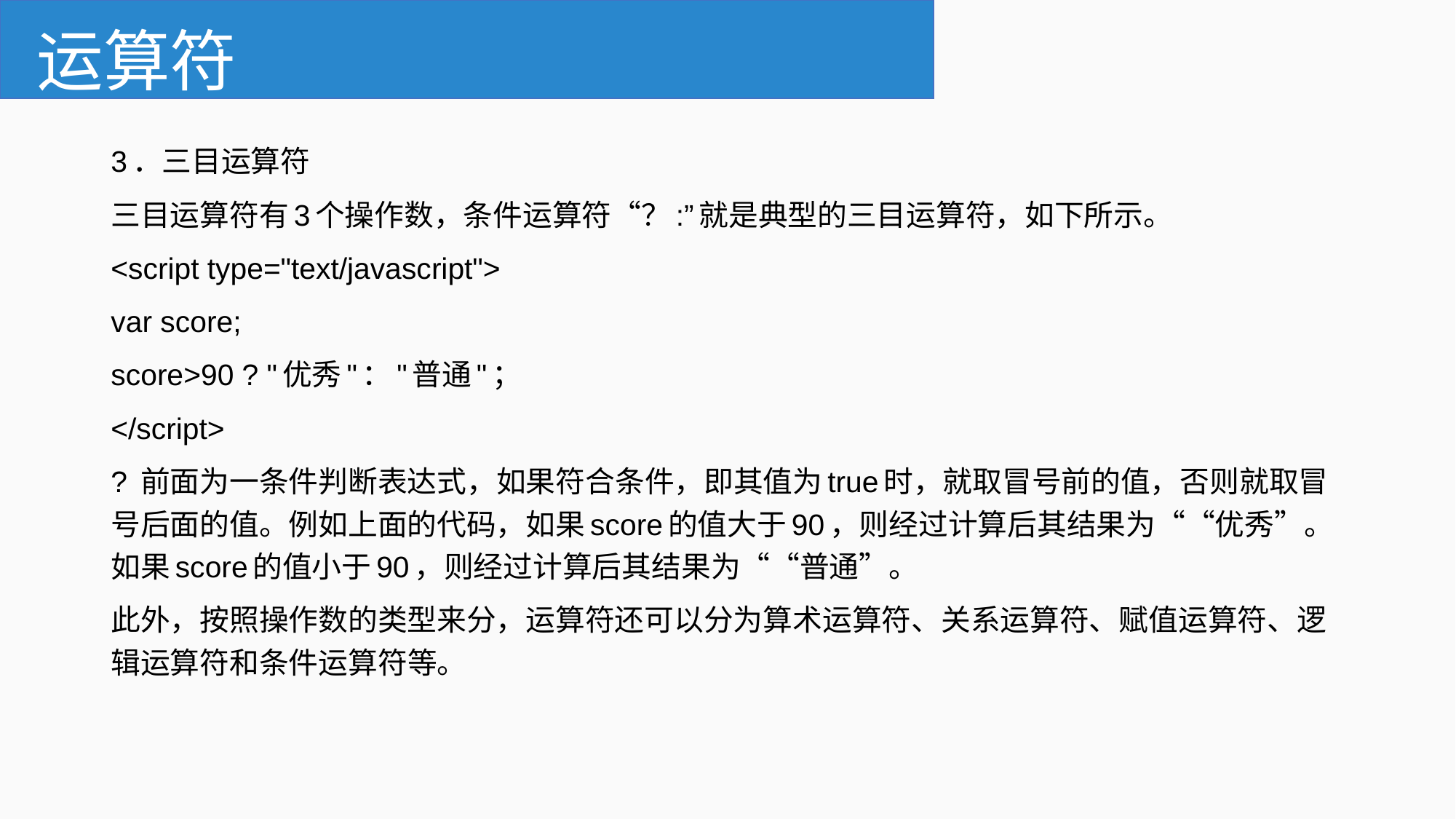

# 运算符
3．三目运算符
三目运算符有3个操作数，条件运算符“？:”就是典型的三目运算符，如下所示。
<script type="text/javascript">
var score;
score>90 ? "优秀"："普通"；
</script>
? 前面为一条件判断表达式，如果符合条件，即其值为true时，就取冒号前的值，否则就取冒号后面的值。例如上面的代码，如果score的值大于90，则经过计算后其结果为““优秀”。如果score的值小于90，则经过计算后其结果为““普通”。
此外，按照操作数的类型来分，运算符还可以分为算术运算符、关系运算符、赋值运算符、逻辑运算符和条件运算符等。